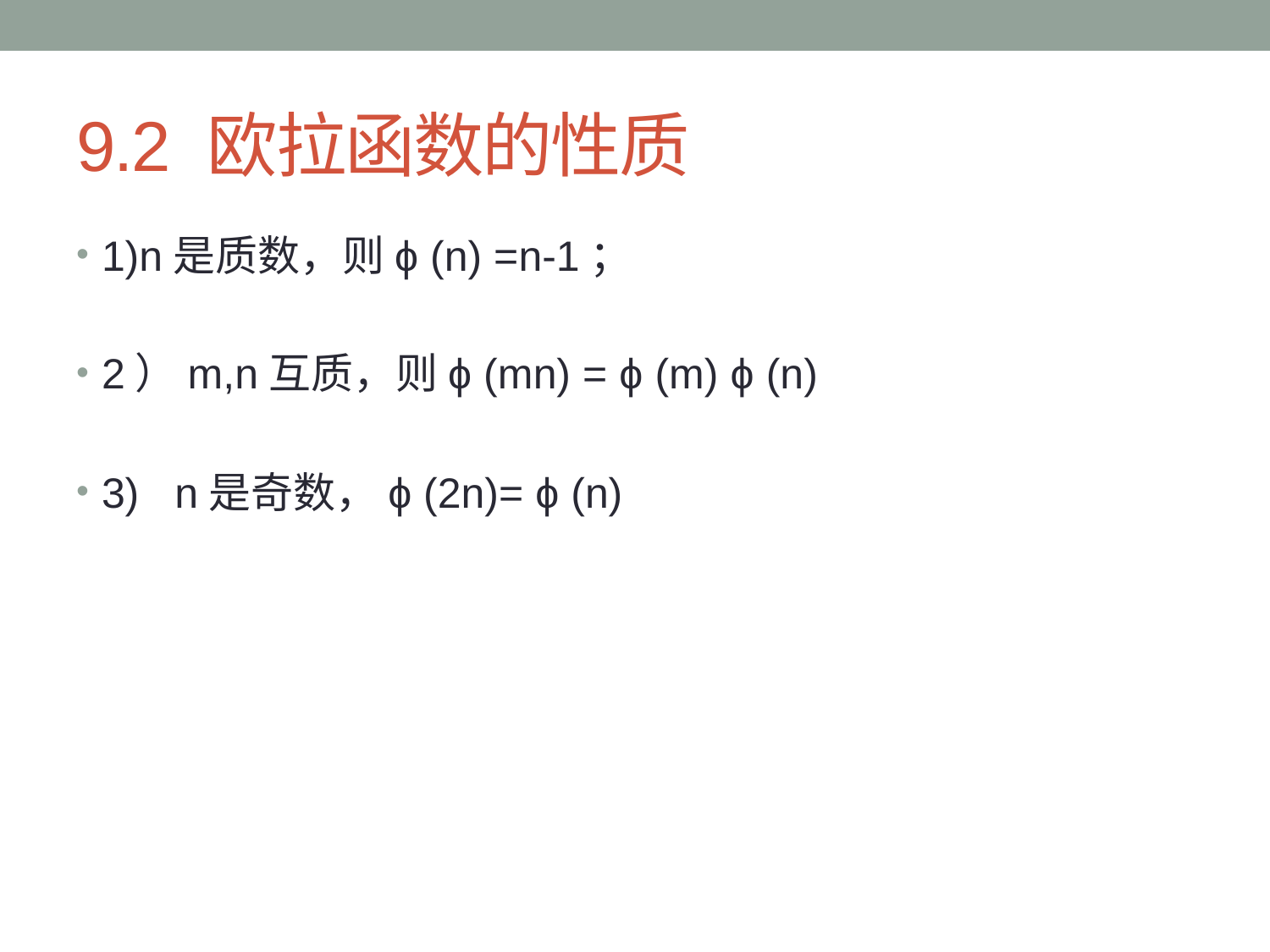

# 9.2 欧拉函数的性质
1)n是质数，则ϕ (n) =n-1；

2）m,n互质，则ϕ (mn) = ϕ (m) ϕ (n)

3)   n是奇数，ϕ (2n)= ϕ (n)